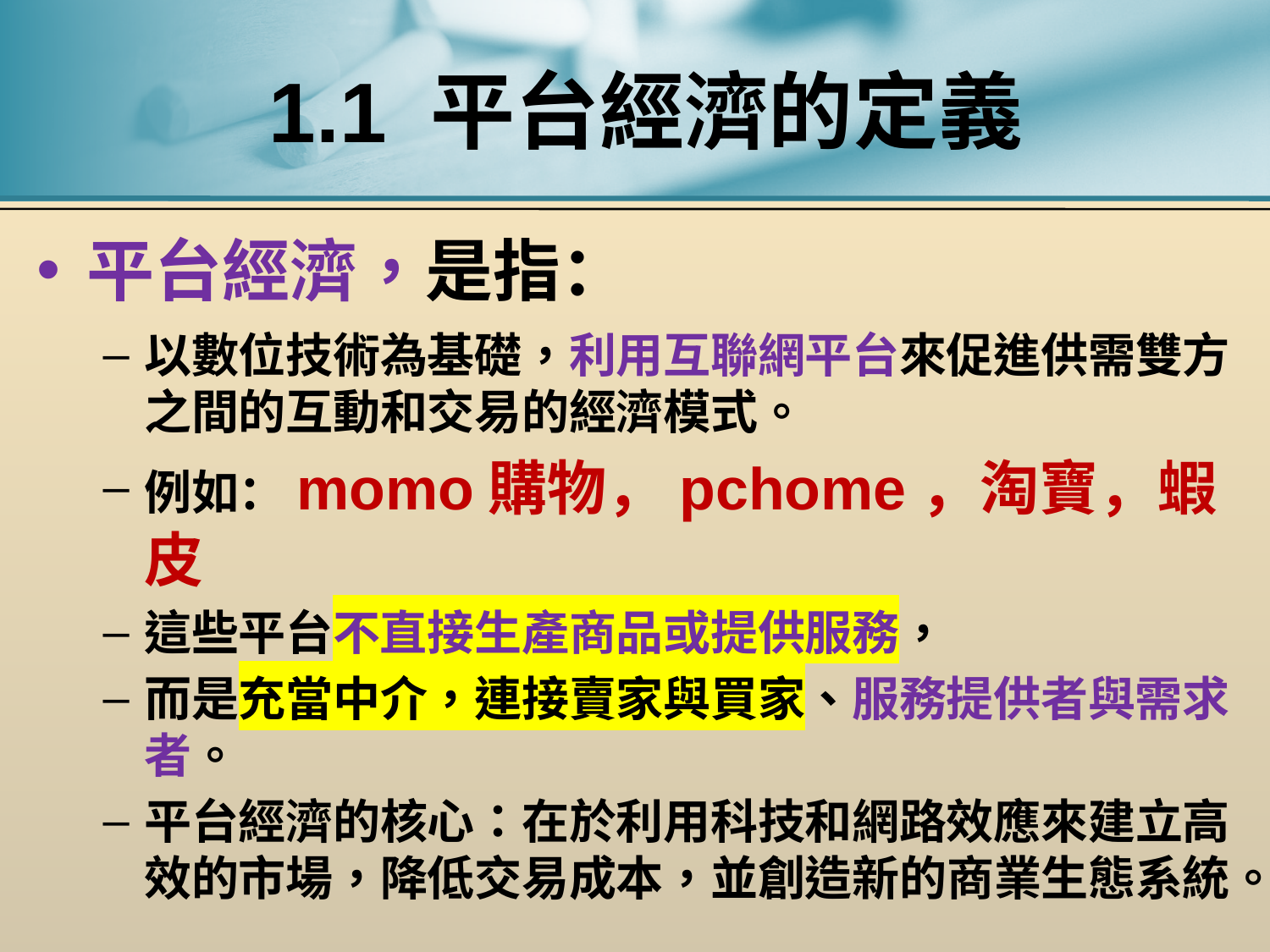

# 1.1 平台經濟的定義
平台經濟，是指：
以數位技術為基礎，利用互聯網平台來促進供需雙方之間的互動和交易的經濟模式。
例如：momo購物，pchome，淘寶，蝦皮
這些平台不直接生產商品或提供服務，
而是充當中介，連接賣家與買家、服務提供者與需求者。
平台經濟的核心：在於利用科技和網路效應來建立高效的市場，降低交易成本，並創造新的商業生態系統。